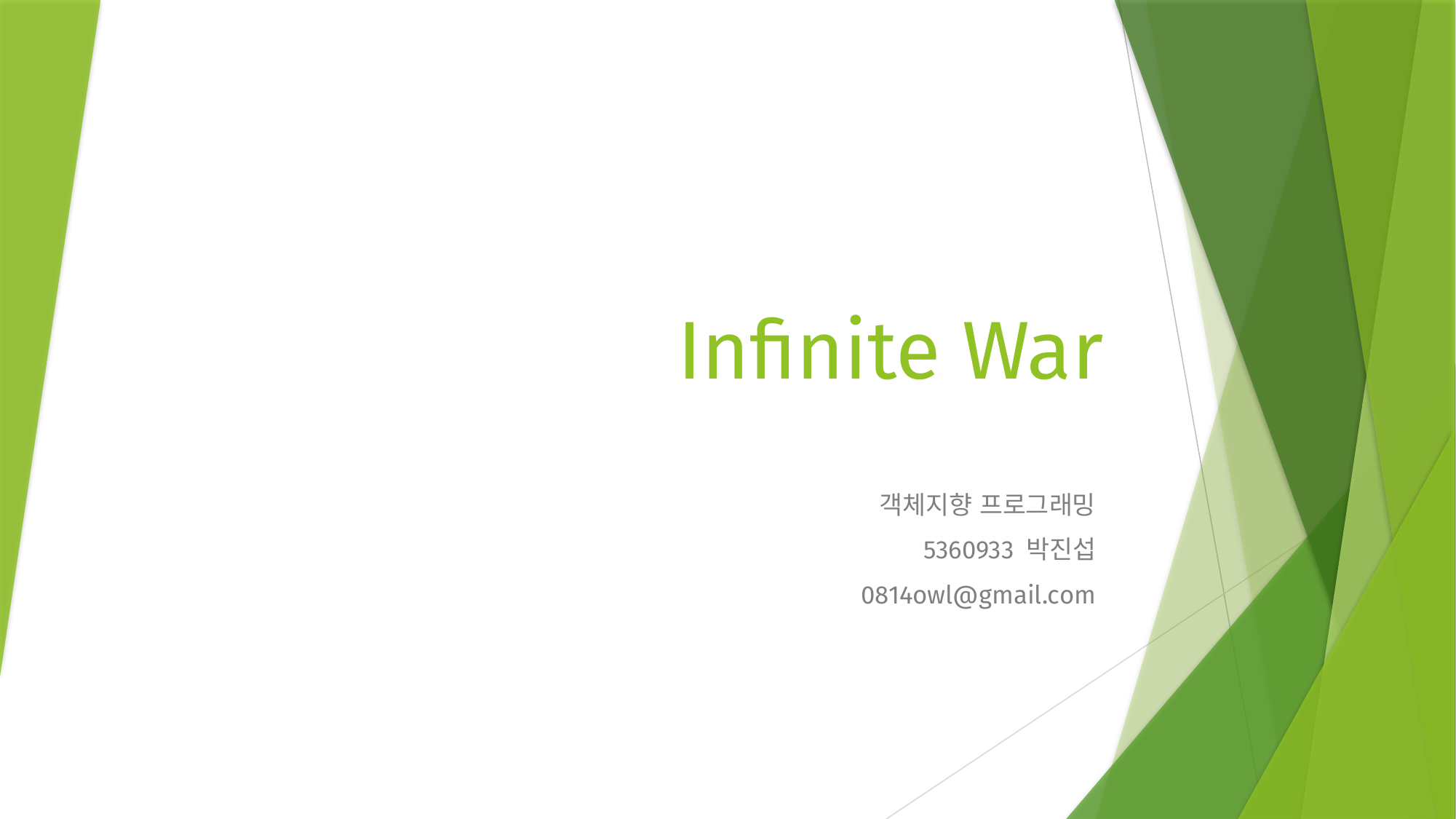

# Infinite War
객체지향 프로그래밍
5360933 박진섭
0814owl@gmail.com